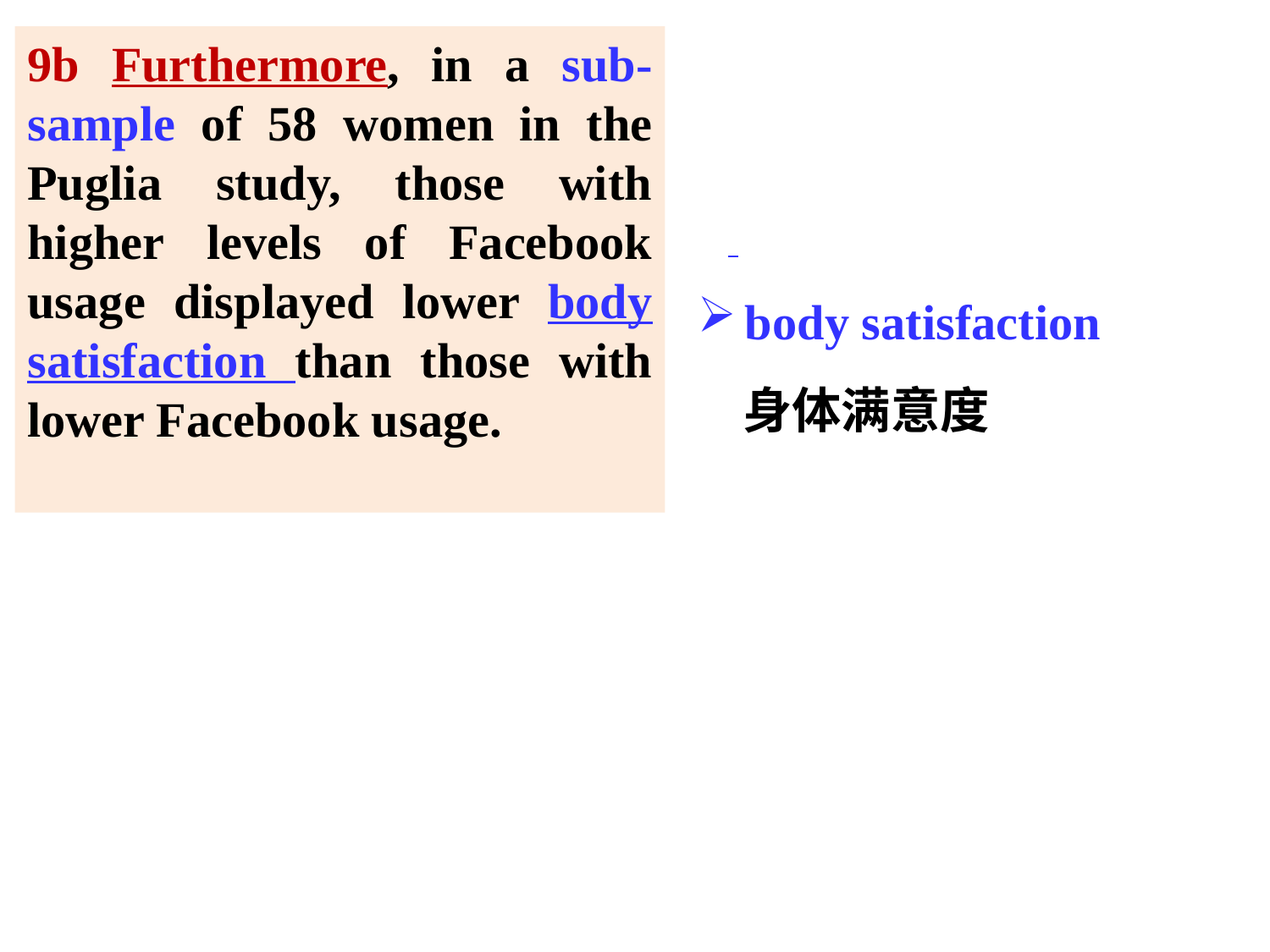

9b Furthermore, in a sub-sample of 58 women in the Puglia study, those with higher levels of Facebook usage displayed lower body satisfaction than those with lower Facebook usage.

body satisfaction
   身体满意度